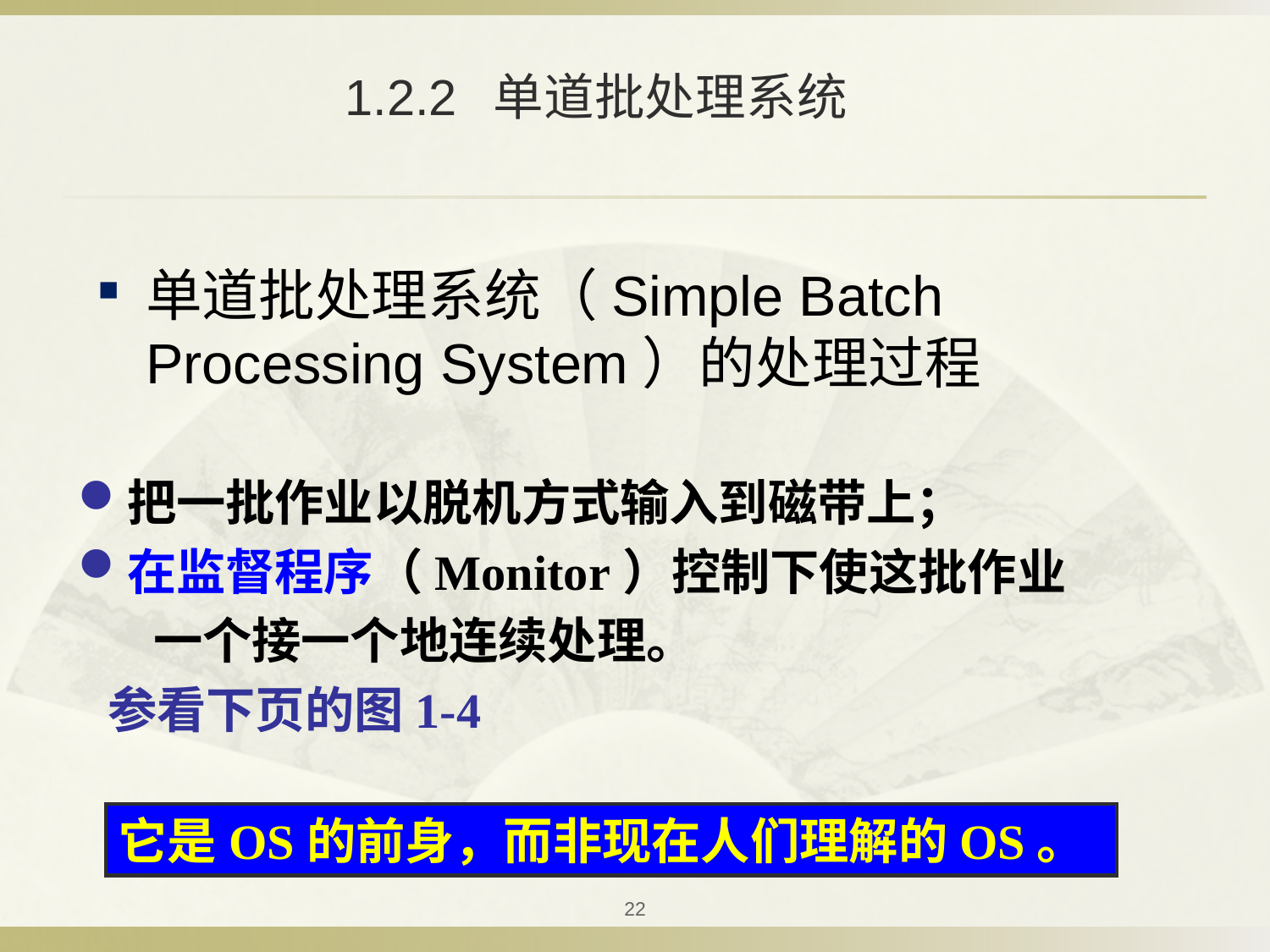

# 1.2.2  单道批处理系统
单道批处理系统（Simple Batch Processing System）的处理过程
把一批作业以脱机方式输入到磁带上；
在监督程序（Monitor）控制下使这批作业
   一个接一个地连续处理。
参看下页的图1-4
它是OS的前身，而非现在人们理解的OS。
22